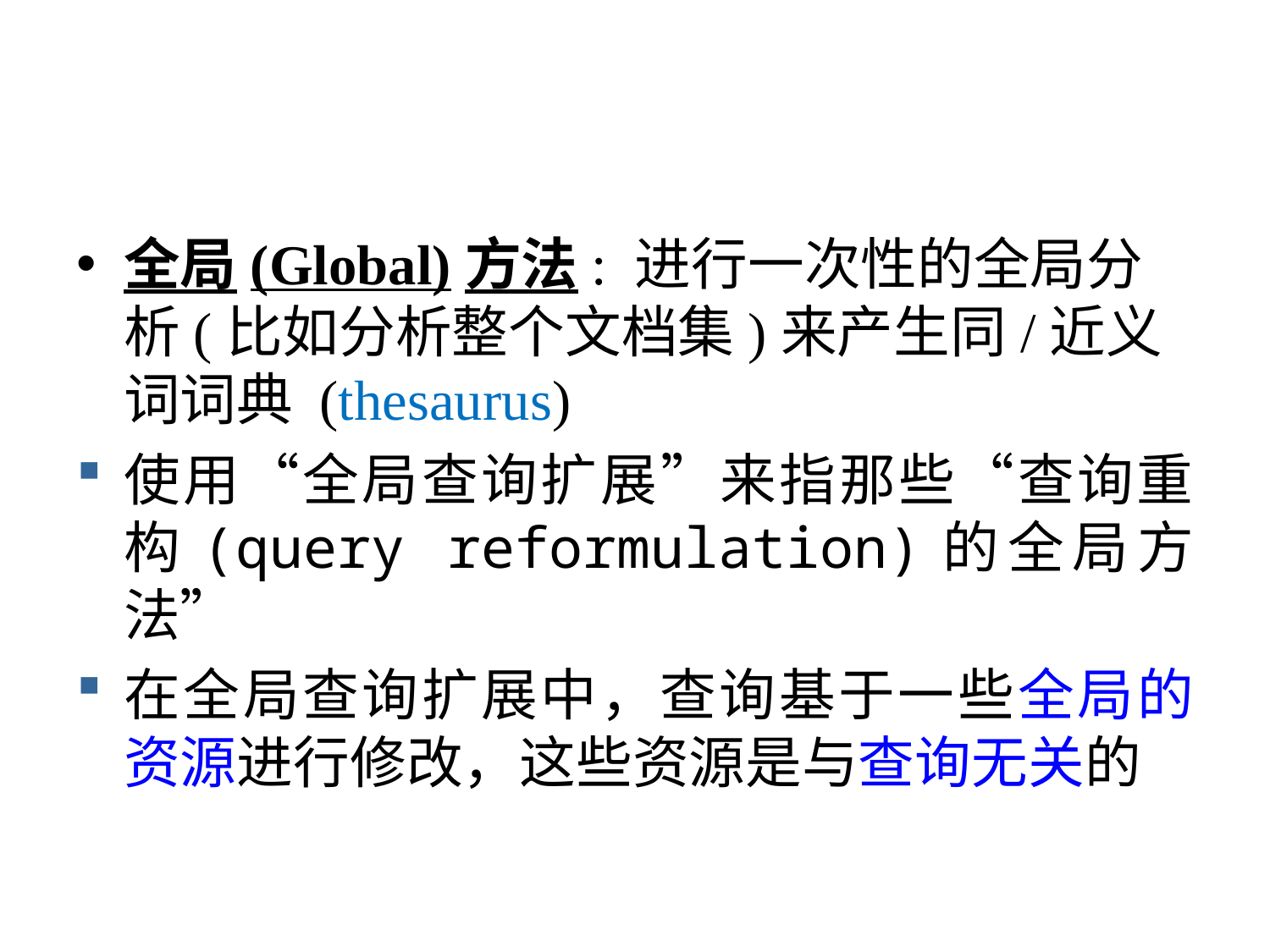

#
全局(Global)方法: 进行一次性的全局分析(比如分析整个文档集)来产生同/近义词词典 (thesaurus)
使用“全局查询扩展”来指那些“查询重构(query reformulation)的全局方法”
在全局查询扩展中，查询基于一些全局的资源进行修改，这些资源是与查询无关的